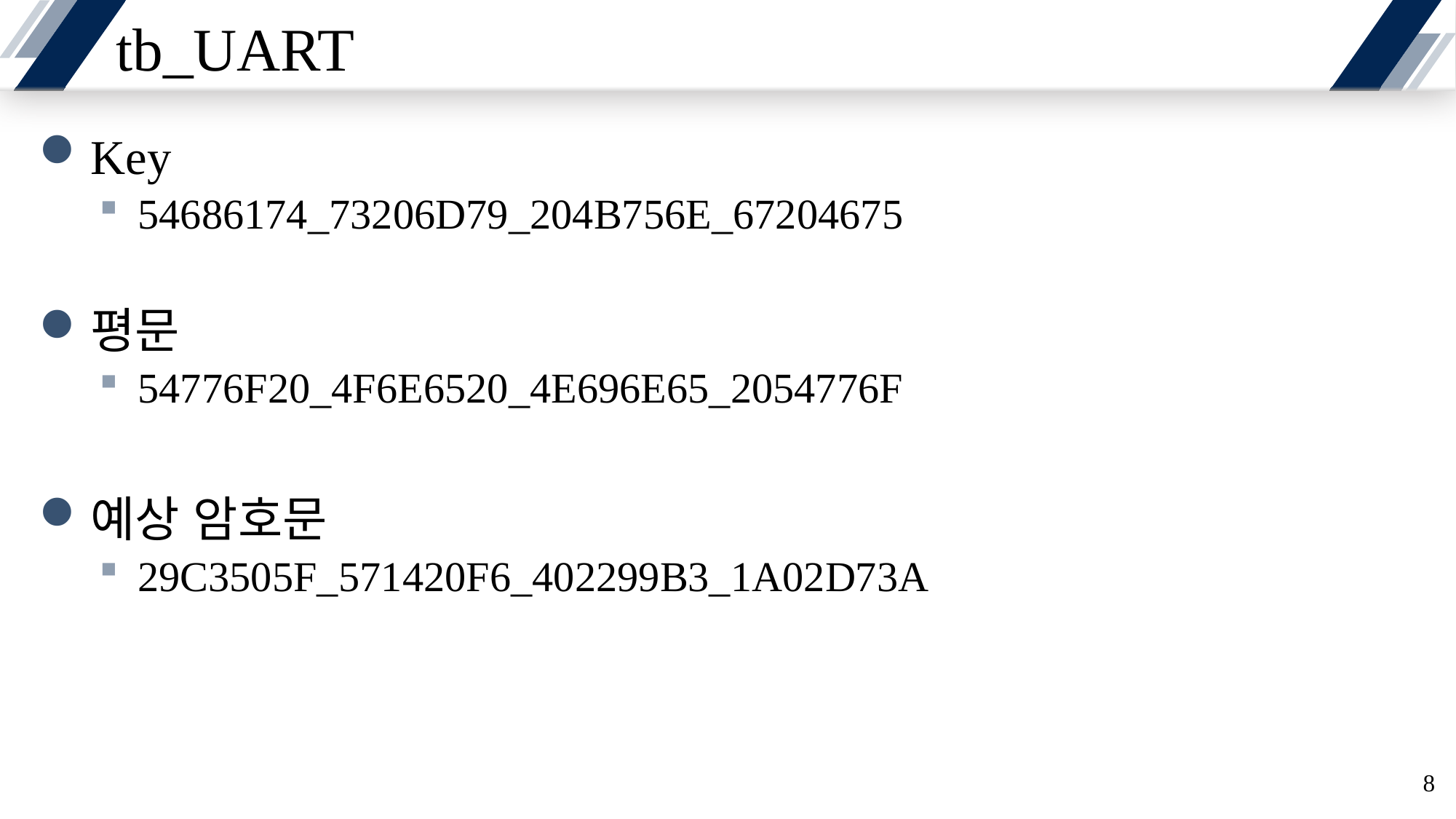

# tb_UART
Key
54686174_73206D79_204B756E_67204675

평문
54776F20_4F6E6520_4E696E65_2054776F

예상 암호문
29C3505F_571420F6_402299B3_1A02D73A

8